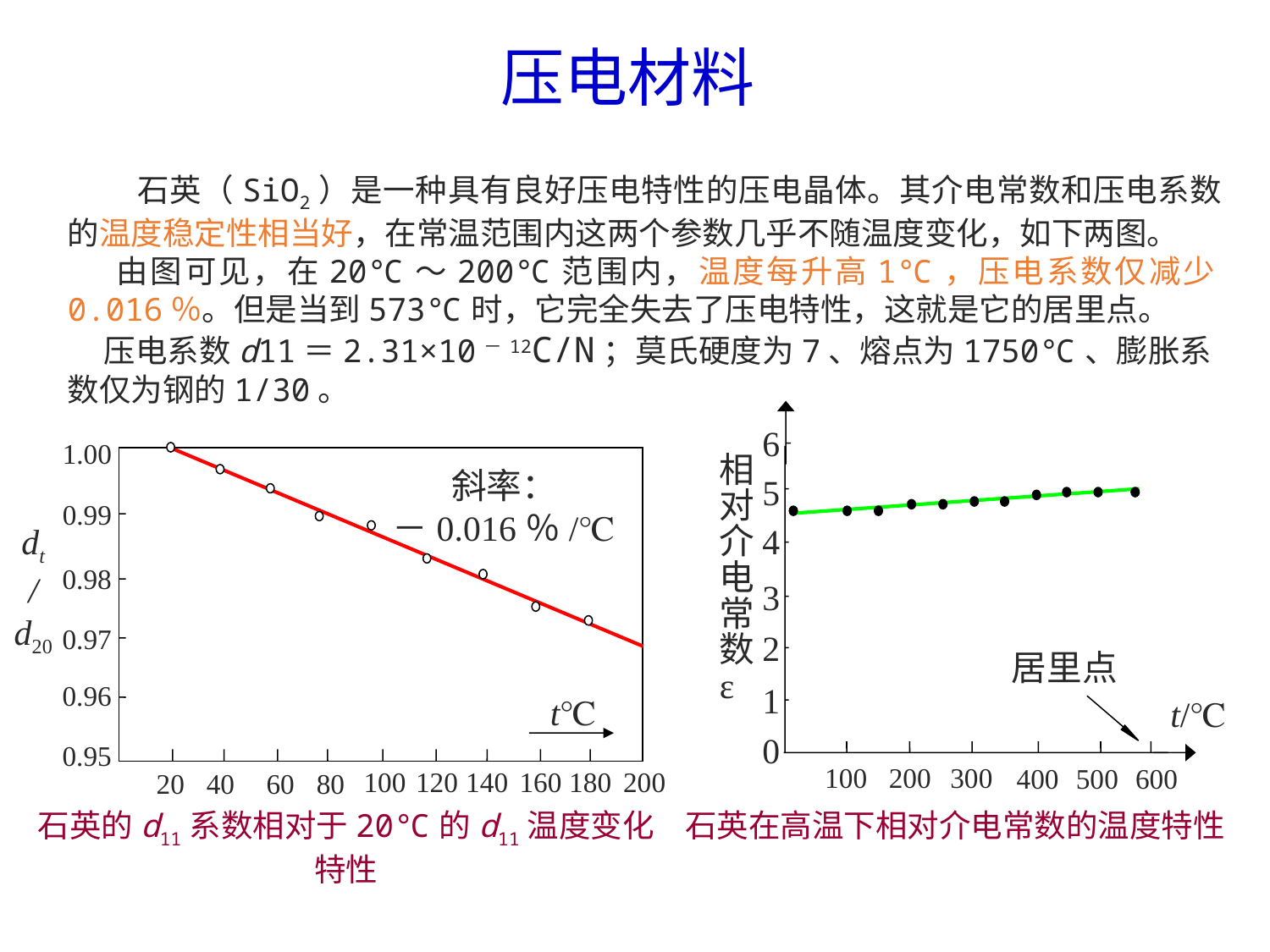

压电材料
     石英（SiO2）是一种具有良好压电特性的压电晶体。其介电常数和压电系数的温度稳定性相当好，在常温范围内这两个参数几乎不随温度变化，如下两图。
    由图可见，在20℃～200℃范围内，温度每升高1℃，压电系数仅减少0.016％。但是当到573℃时，它完全失去了压电特性，这就是它的居里点。
    压电系数d11＝2.31×10－12C/N；莫氏硬度为7、熔点为1750℃、膨胀系数仅为钢的1/30。

6
1.00

相对介电常数ε
斜率：
－0.016％/℃

5

0.99

dt
/
d20
4

0.98

3

0.97
2

居里点

0.96
1

t℃
t/℃

0

0.95

100
200
300
400
500
600
100
120
140
160
180
200
20
40
60
80
石英的d11系数相对于20℃的d11温度变化特性
石英在高温下相对介电常数的温度特性